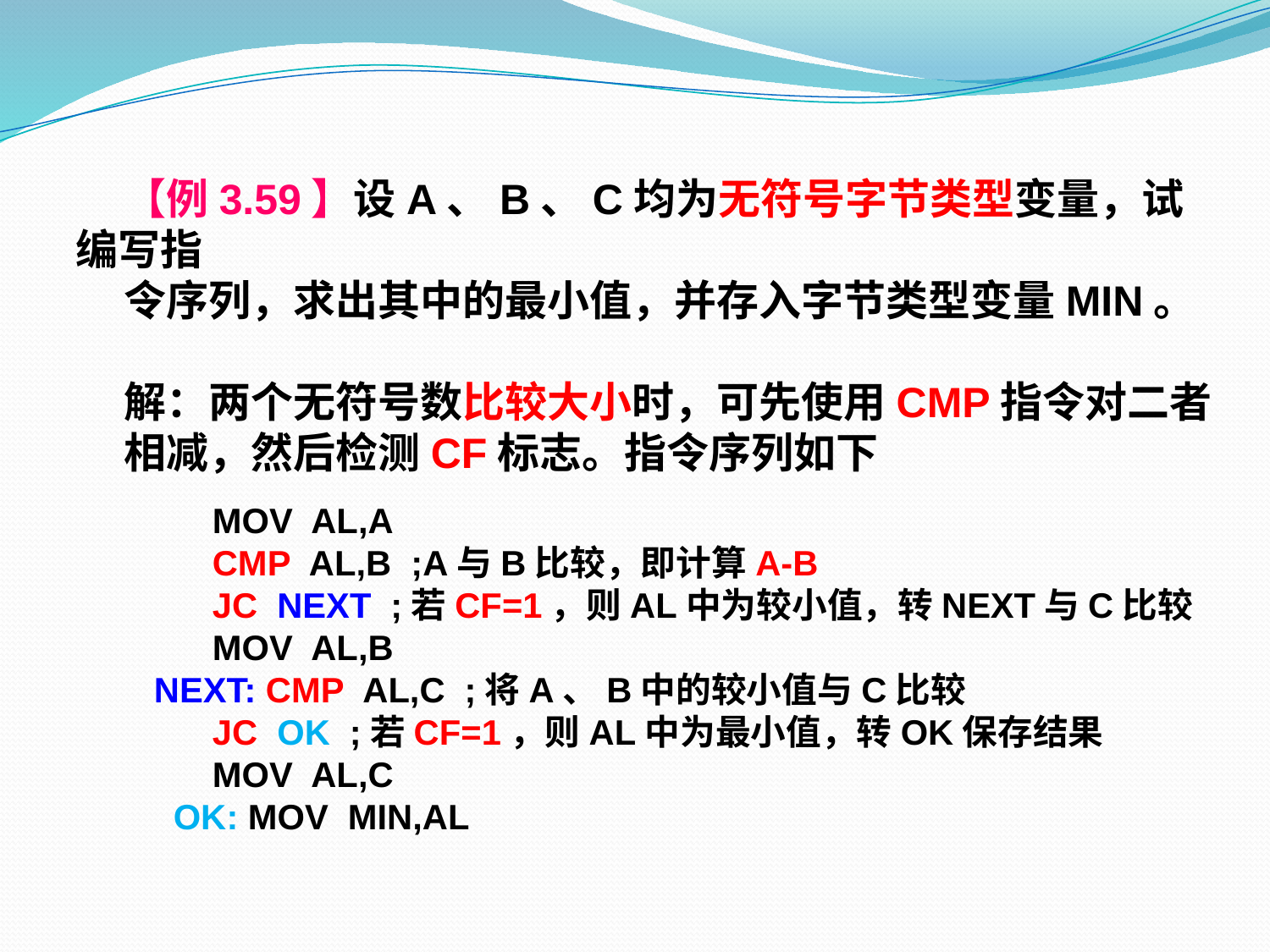

【例3.59】设A、B、C均为无符号字节类型变量，试编写指
    令序列，求出其中的最小值，并存入字节类型变量MIN。
    解：两个无符号数比较大小时，可先使用CMP指令对二者
    相减，然后检测CF标志。指令序列如下

              MOV  AL,A
              CMP  AL,B  ;A与B比较，即计算A-B
              JC  NEXT  ;若CF=1，则AL中为较小值，转NEXT与C比较
              MOV  AL,B
        NEXT: CMP  AL,C  ;将A、B中的较小值与C比较
              JC  OK  ;若CF=1，则AL中为最小值，转OK保存结果
              MOV  AL,C
          OK: MOV  MIN,AL